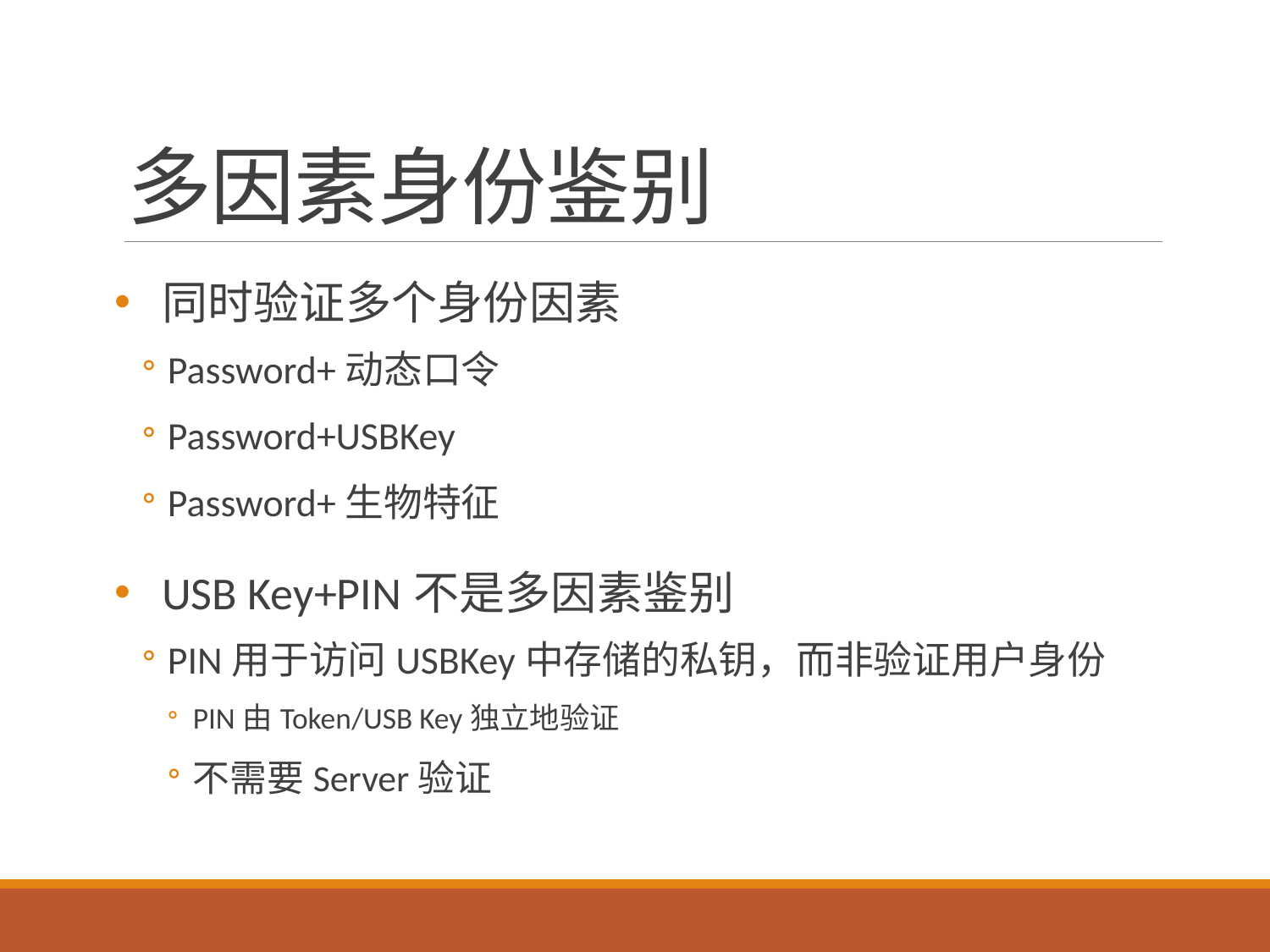

# 多因素身份鉴别
同时验证多个身份因素
Password+动态口令
Password+USBKey
Password+生物特征
USB Key+PIN不是多因素鉴别
PIN用于访问USBKey中存储的私钥，而非验证用户身份
PIN由Token/USB Key独立地验证
不需要Server验证